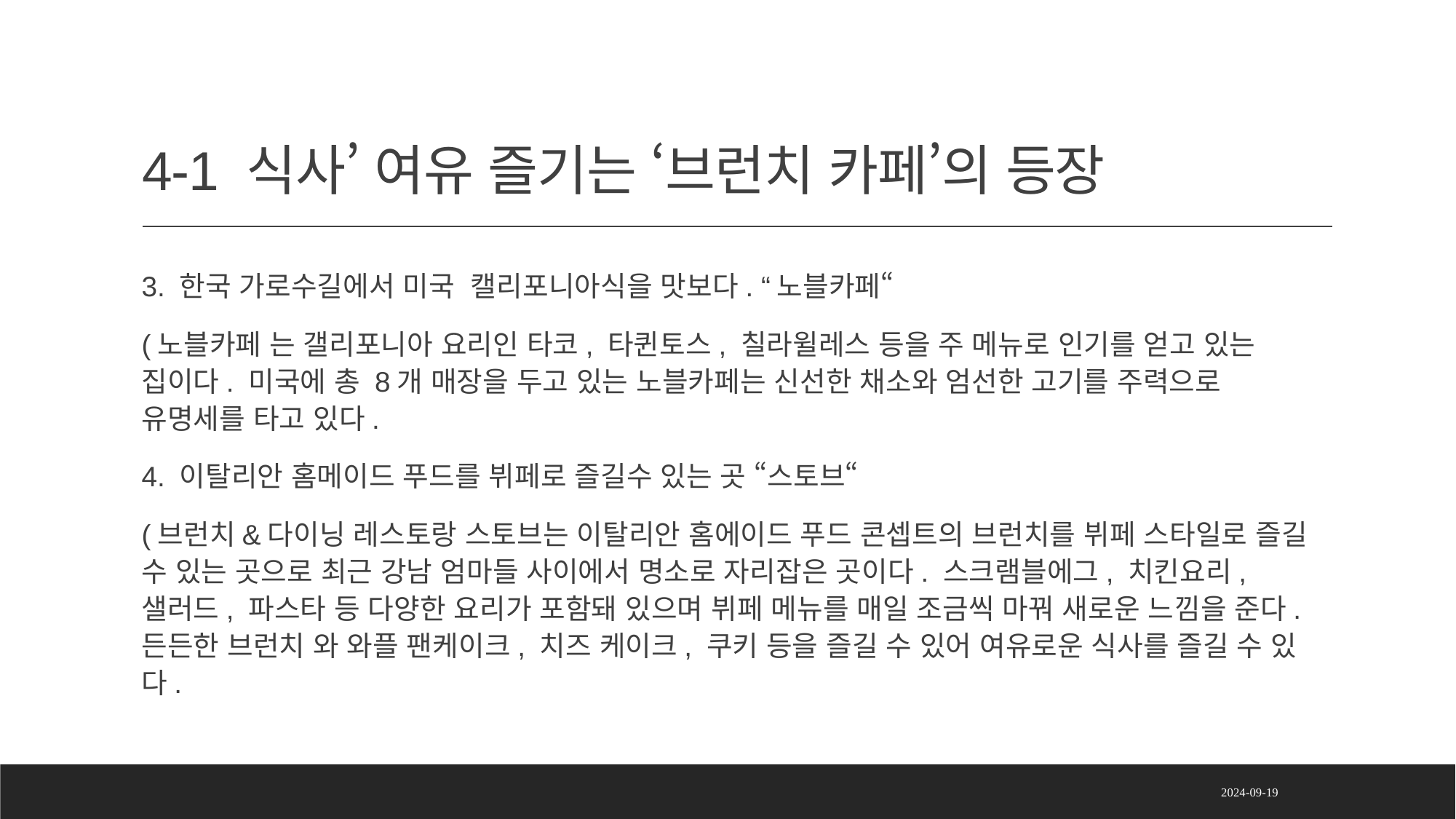

# 4-1 식사’ 여유 즐기는 ‘브런치 카페’의 등장
3. 한국 가로수길에서 미국  캘리포니아식을 맛보다. “노블카페“
(노블카페 는 갤리포니아 요리인 타코, 타퀸토스, 칠라윌레스 등을 주 메뉴로 인기를 얻고 있는 집이다. 미국에 총 8개 매장을 두고 있는 노블카페는 신선한 채소와 엄선한 고기를 주력으로 유명세를 타고 있다.
4. 이탈리안 홈메이드 푸드를 뷔페로 즐길수 있는 곳 “스토브“
(브런치&다이닝 레스토랑 스토브는 이탈리안 홈에이드 푸드 콘셉트의 브런치를 뷔페 스타일로 즐길 수 있는 곳으로 최근 강남 엄마들 사이에서 명소로 자리잡은 곳이다. 스크램블에그, 치킨요리, 샐러드, 파스타 등 다양한 요리가 포함돼 있으며 뷔페 메뉴를 매일 조금씩 마꿔 새로운 느낌을 준다. 든든한 브런치 와 와플 팬케이크, 치즈 케이크, 쿠키 등을 즐길 수 있어 여유로운 식사를 즐길 수 있다.
2024-09-19